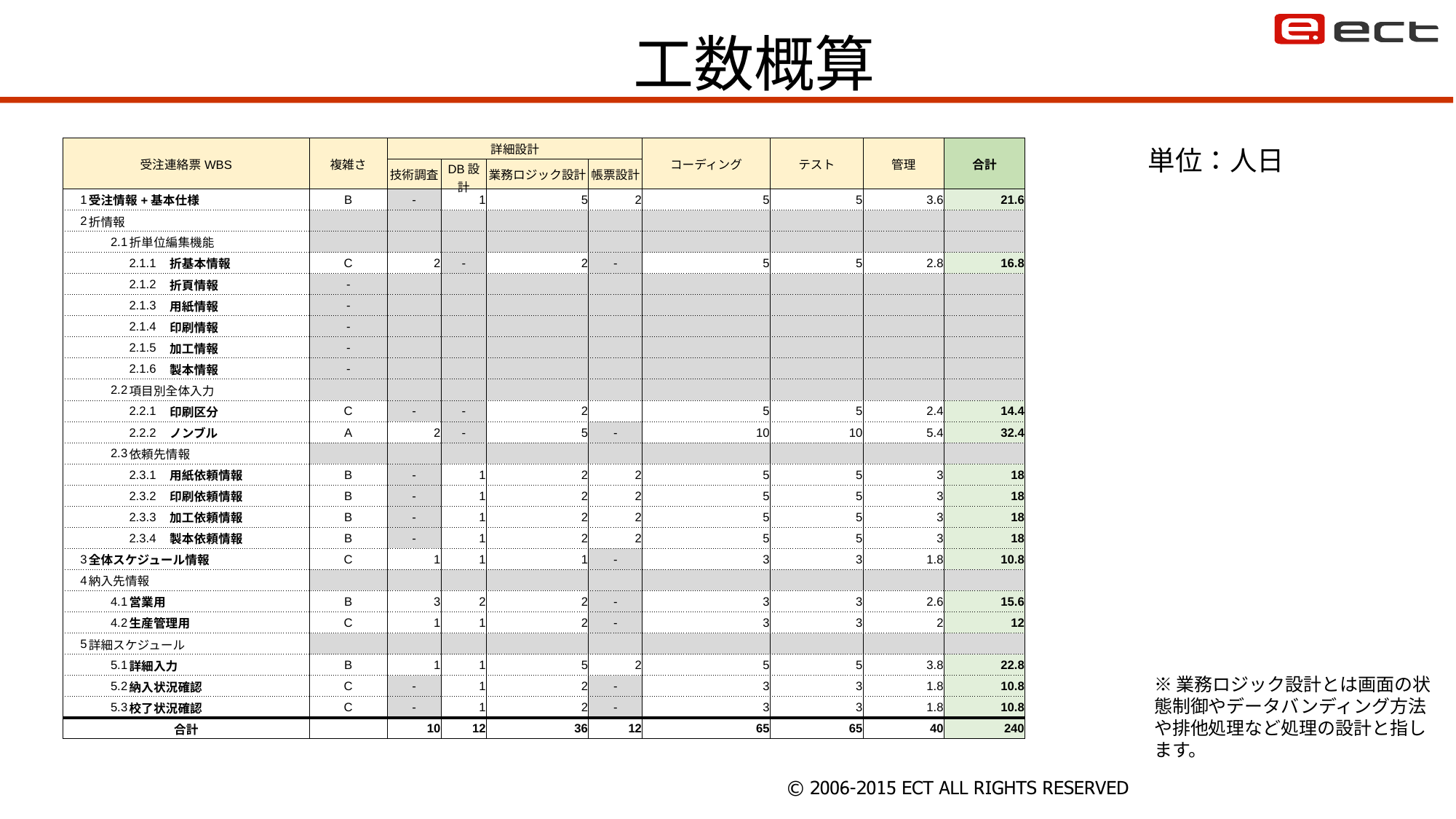

# 工数概算
| 受注連絡票WBS |  |  |  | 複雑さ | 詳細設計 |  |  |  | コーディング | テスト | 管理 | 合計 |
| --- | --- | --- | --- | --- | --- | --- | --- | --- | --- | --- | --- | --- |
|  |  |  |  |  | 技術調査 | DB設計 | 業務ロジック設計 | 帳票設計 |  |  |  |  |
| 1 | 受注情報+基本仕様 |  |  | B | - | 1 | 5 | 2 | 5 | 5 | 3.6 | 21.6 |
| 2 | 折情報 |  |  |  |  |  |  |  |  |  |  |  |
|  | 2.1 | 折単位編集機能 |  |  |  |  |  |  |  |  |  |  |
|  |  | 2.1.1 | 折基本情報 | C | 2 | - | 2 | - | 5 | 5 | 2.8 | 16.8 |
|  |  | 2.1.2 | 折頁情報 | - |  |  |  |  |  |  |  |  |
|  |  | 2.1.3 | 用紙情報 | - |  |  |  |  |  |  |  |  |
|  |  | 2.1.4 | 印刷情報 | - |  |  |  |  |  |  |  |  |
|  |  | 2.1.5 | 加工情報 | - |  |  |  |  |  |  |  |  |
|  |  | 2.1.6 | 製本情報 | - |  |  |  |  |  |  |  |  |
|  | 2.2 | 項目別全体入力 |  |  |  |  |  |  |  |  |  |  |
|  |  | 2.2.1 | 印刷区分 | C | - | - | 2 |  | 5 | 5 | 2.4 | 14.4 |
|  |  | 2.2.2 | ノンブル | A | 2 | - | 5 | - | 10 | 10 | 5.4 | 32.4 |
|  | 2.3 | 依頼先情報 |  |  |  |  |  |  |  |  |  |  |
|  |  | 2.3.1 | 用紙依頼情報 | B | - | 1 | 2 | 2 | 5 | 5 | 3 | 18 |
|  |  | 2.3.2 | 印刷依頼情報 | B | - | 1 | 2 | 2 | 5 | 5 | 3 | 18 |
|  |  | 2.3.3 | 加工依頼情報 | B | - | 1 | 2 | 2 | 5 | 5 | 3 | 18 |
|  |  | 2.3.4 | 製本依頼情報 | B | - | 1 | 2 | 2 | 5 | 5 | 3 | 18 |
| 3 | 全体スケジュール情報 |  |  | C | 1 | 1 | 1 | - | 3 | 3 | 1.8 | 10.8 |
| 4 | 納入先情報 |  |  |  |  |  |  |  |  |  |  |  |
|  | 4.1 | 営業用 |  | B | 3 | 2 | 2 | - | 3 | 3 | 2.6 | 15.6 |
|  | 4.2 | 生産管理用 |  | C | 1 | 1 | 2 | - | 3 | 3 | 2 | 12 |
| 5 | 詳細スケジュール |  |  |  |  |  |  |  |  |  |  |  |
|  | 5.1 | 詳細入力 |  | B | 1 | 1 | 5 | 2 | 5 | 5 | 3.8 | 22.8 |
|  | 5.2 | 納入状況確認 |  | C | - | 1 | 2 | - | 3 | 3 | 1.8 | 10.8 |
|  | 5.3 | 校了状況確認 |  | C | - | 1 | 2 | - | 3 | 3 | 1.8 | 10.8 |
| 合計 |  |  |  |  | 10 | 12 | 36 | 12 | 65 | 65 | 40 | 240 |
単位：人日
※業務ロジック設計とは画面の状態制御やデータバンディング方法や排他処理など処理の設計と指します。